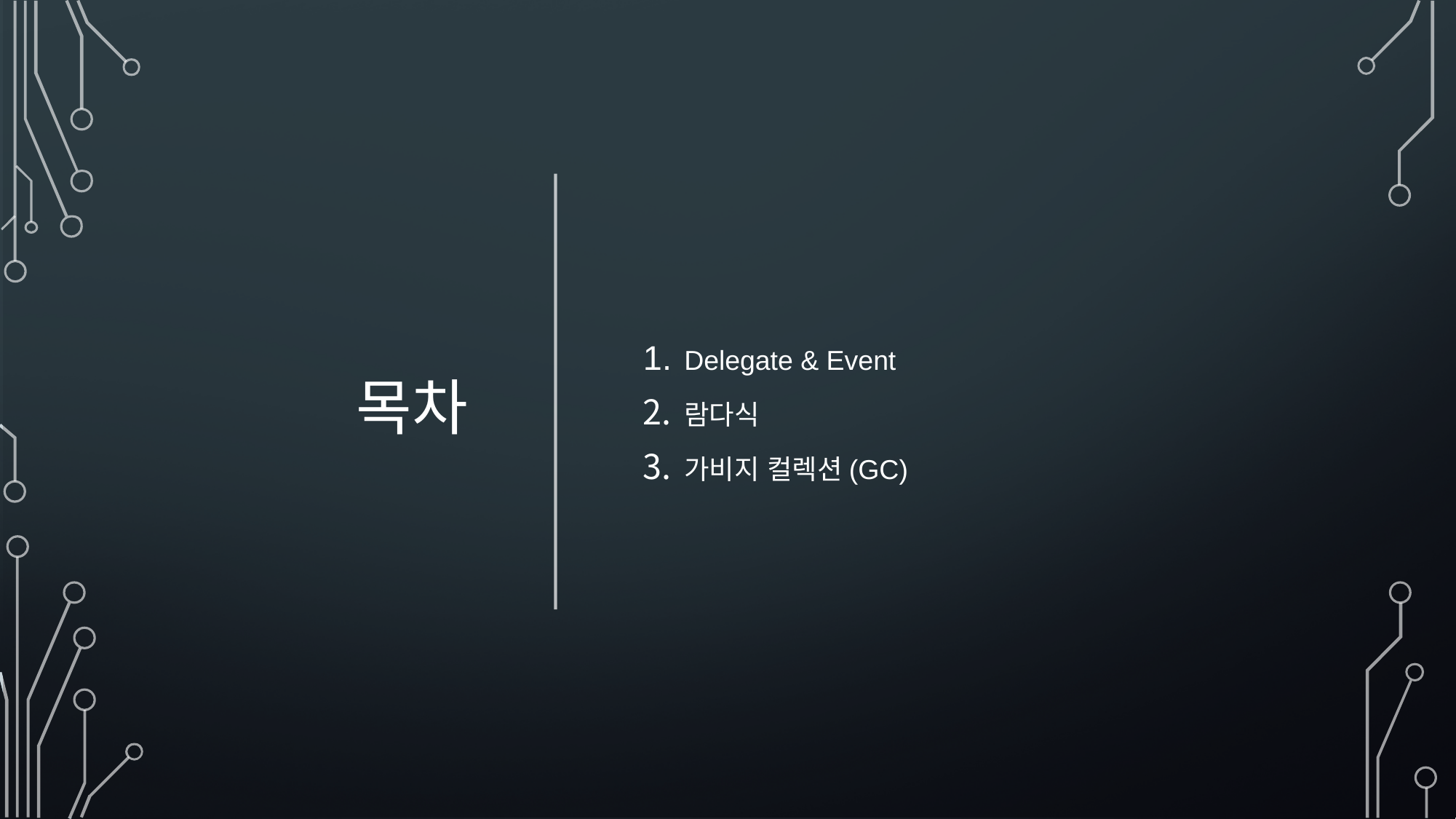

# 목차
Delegate & Event
람다식
가비지 컬렉션(GC)